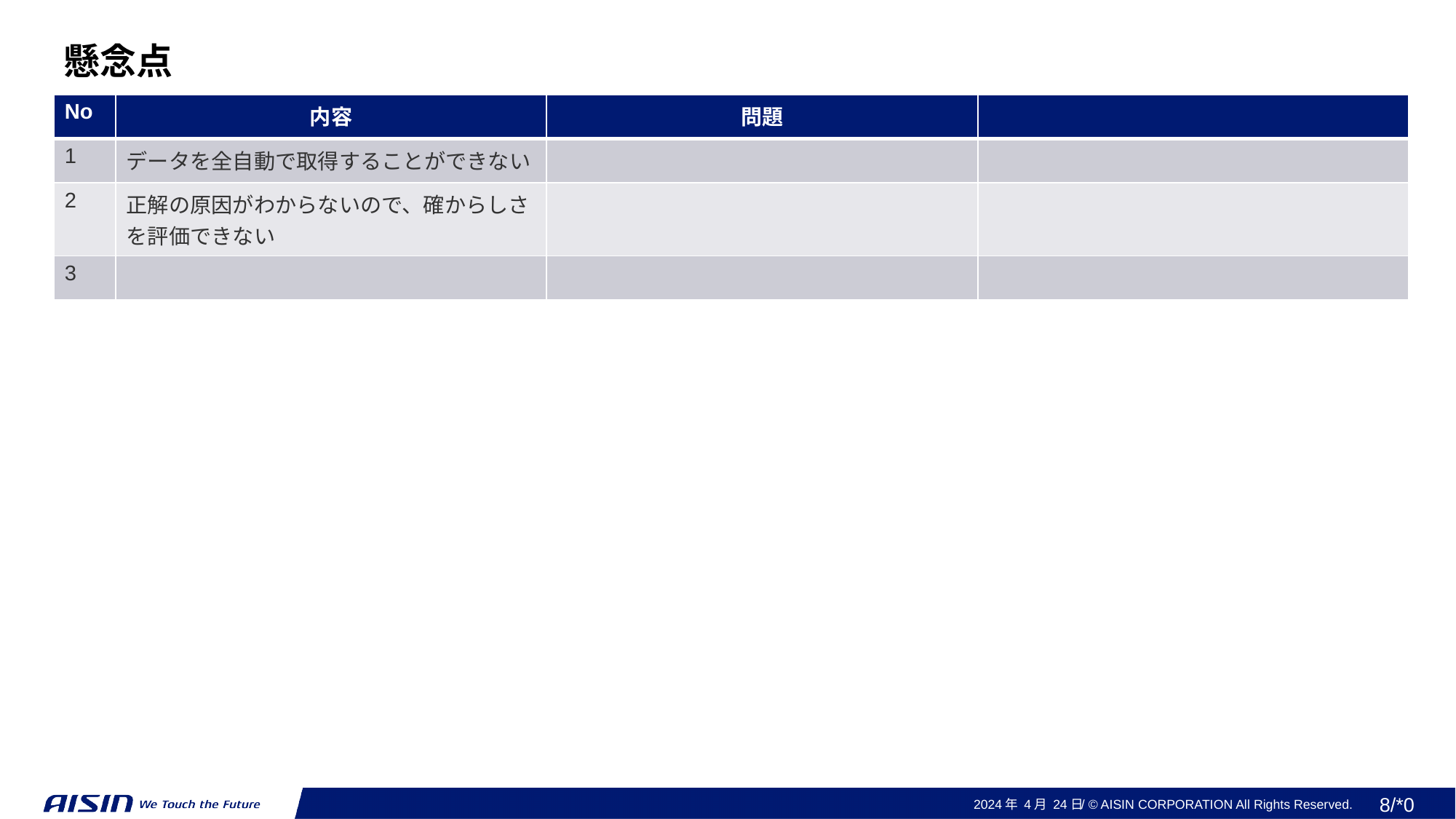

懸念点

| No | 内容 | 問題 |  |
| --- | --- | --- | --- |
| 1 | データを全自動で取得することができない |  |  |
| 2 | 正解の原因がわからないので、確からしさを評価できない |  |  |
| 3 |  |  |  |
2024年 4月 24日